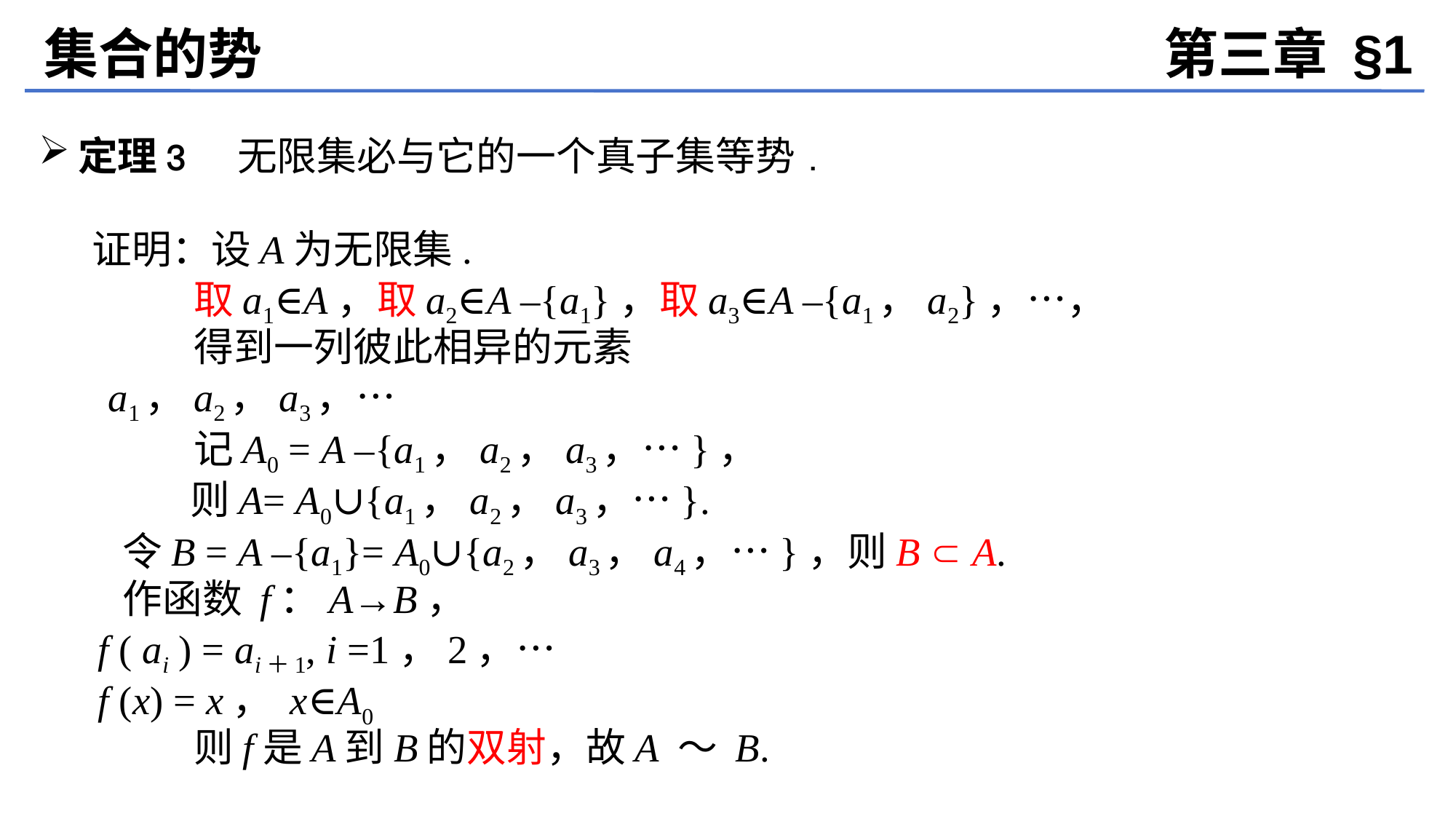

集合的势
第三章 §1
定理3　无限集必与它的一个真子集等势.

     证明：设A为无限集.
	            取a1∈A，取a2∈A –{a1}，取a3∈A –{a1，a2}，…，
	            得到一列彼此相异的元素
			   a1，a2，a3，…
	            记A0 = A –{a1，a2，a3，…}，
                则A= A0∪{a1，a2，a3，…}.
		    令B = A –{a1}= A0∪{a2，a3，a4，…}，则B ⊂ A.
		    作函数 f：A→B，
			  f ( ai ) = ai＋1, i =1，2，…
			  f (x) = x， x∈A0
	            则f是A到B的双射，故A ～ B.